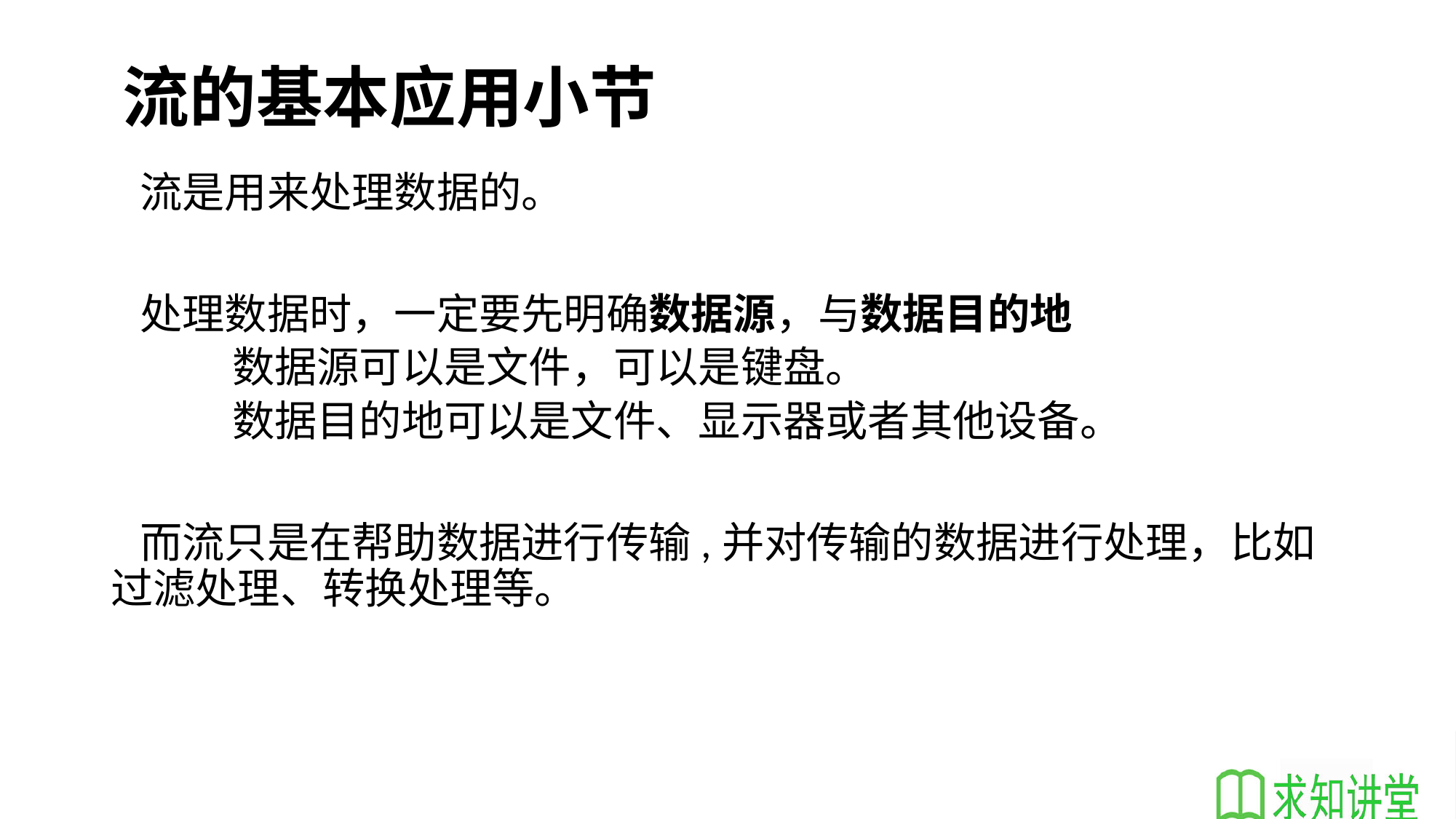

# 流的基本应用小节
  流是用来处理数据的。

  处理数据时，一定要先明确数据源，与数据目的地
      数据源可以是文件，可以是键盘。
      数据目的地可以是文件、显示器或者其他设备。

  而流只是在帮助数据进行传输,并对传输的数据进行处理，比如过滤处理、转换处理等。